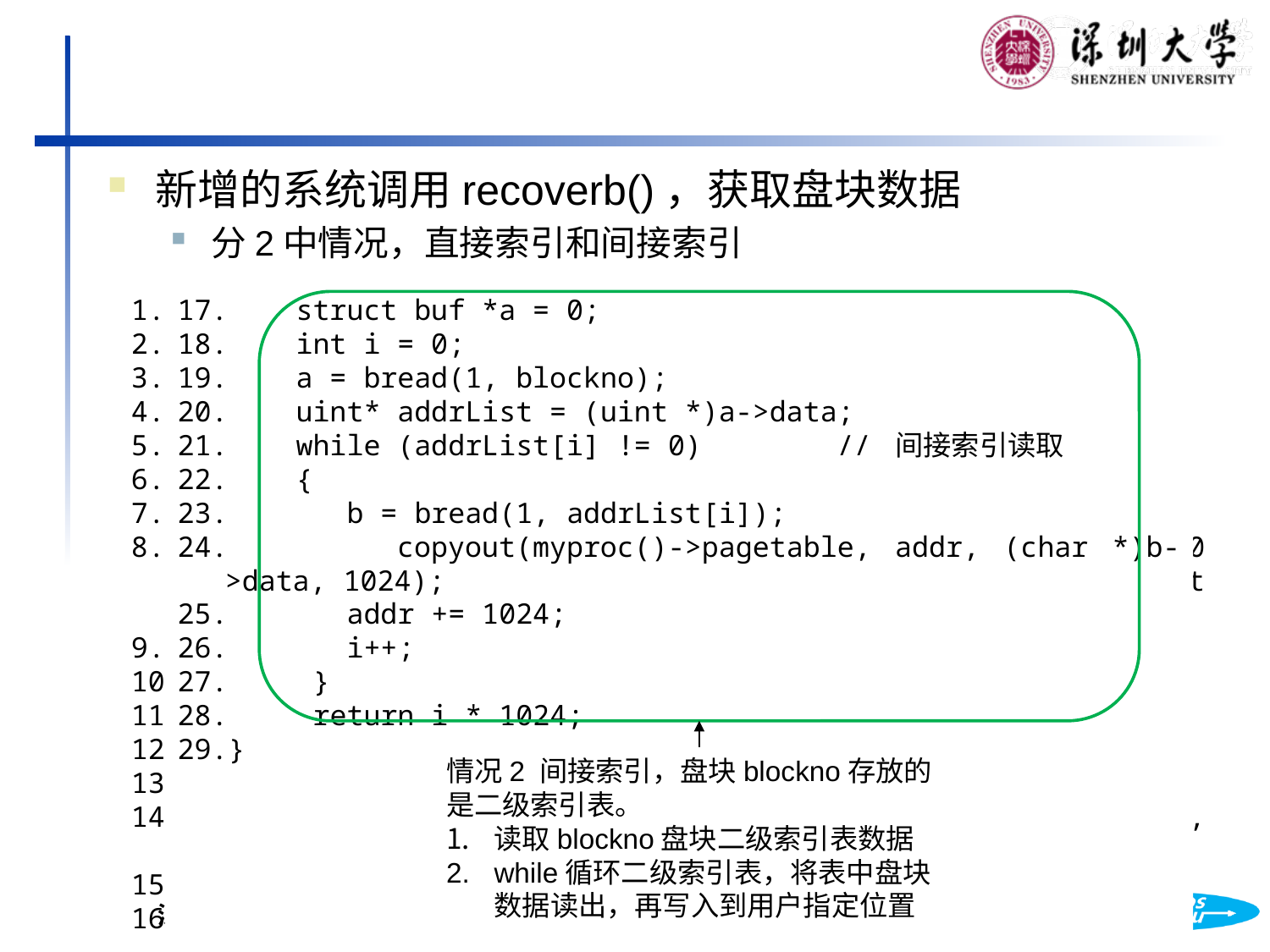

新增的系统调用recoverb()，获取盘块数据
分2中情况，直接索引和间接索引

uint64
sys_recoverb(void)
{
    uint blockno;
    // char* buf = 0;
    uint64 addr = 0;
    int indirect = 0;
  if(argint(0, (int *)&blockno) < 0 || argaddr(1, &addr) < 0 ||                                    argint(2, (int *)&indirect) < 0) {
      return -1;
    }
    struct buf *b = 0;
    if(indirect == 0) {         // 直接索引
      b = bread(1, blockno);
      copyout(myproc()->pagetable, addr, (char *)b->data, 1024);
      return 0;
    }
    struct buf *a = 0;
    int i = 0;
    a = bread(1, blockno);
    uint* addrList = (uint *)a->data;
    while (addrList[i] != 0)        // 间接索引读取
    {
       b = bread(1, addrList[i]);
       copyout(myproc()->pagetable, addr, (char *)b->data, 1024);
       addr += 1024;
       i++;
     }
     return i * 1024;
}

情况2 间接索引，盘块blockno存放的是二级索引表。
读取blockno盘块二级索引表数据
while循环二级索引表，将表中盘块数据读出，再写入到用户指定位置
情况1：直接索引，盘块blockno存放的就是数据。
直接读取盘块数据放到缓存b
将缓存b写入到用户指定位置addr